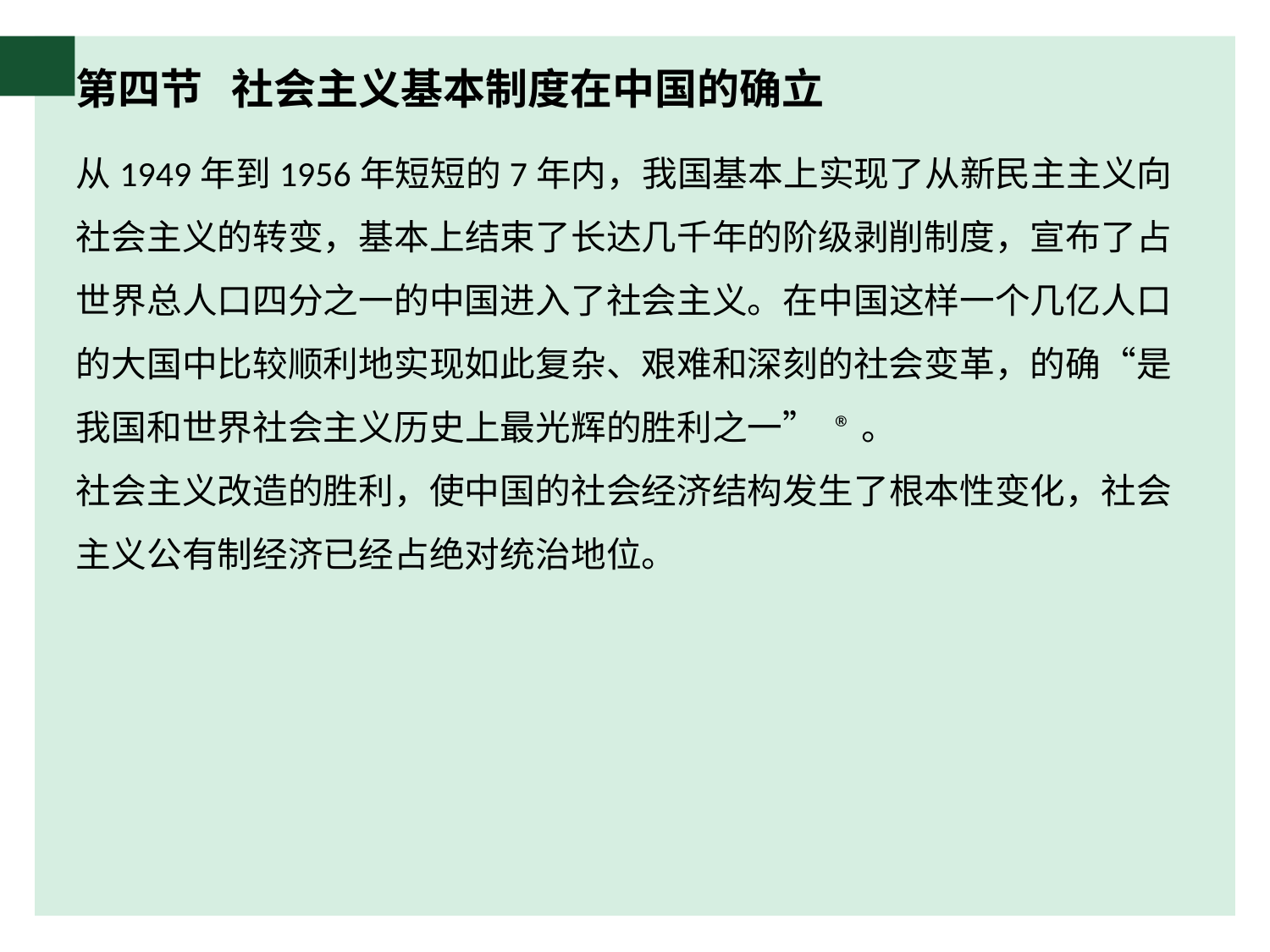

# 第四节   社会主义基本制度在中国的确立
从1949年到1956年短短的7年内，我国基本上实现了从新民主主义向社会主义的转变，基本上结束了长达几千年的阶级剥削制度，宣布了占世界总人口四分之一的中国进入了社会主义。在中国这样一个几亿人口的大国中比较顺利地实现如此复杂、艰难和深刻的社会变革，的确“是我国和世界社会主义历史上最光辉的胜利之一” ®。
社会主义改造的胜利，使中国的社会经济结构发生了根本性变化，社会主义公有制经济已经占绝对统治地位。